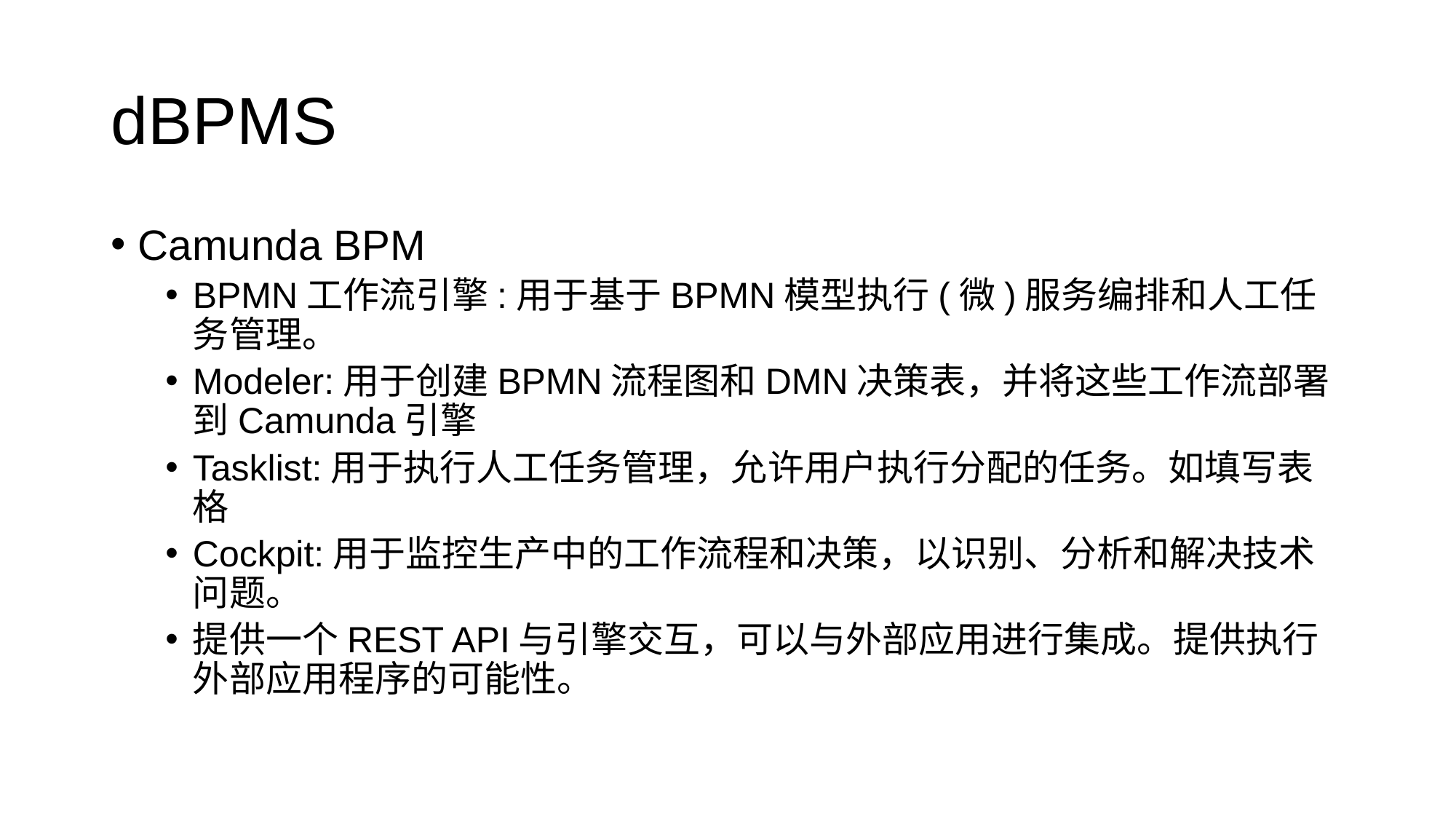

# dBPMS
Camunda BPM
BPMN工作流引擎:用于基于BPMN模型执行(微)服务编排和人工任务管理。
Modeler:用于创建BPMN流程图和DMN决策表，并将这些工作流部署到Camunda引擎
Tasklist:用于执行人工任务管理，允许用户执行分配的任务。如填写表格
Cockpit:用于监控生产中的工作流程和决策，以识别、分析和解决技术问题。
提供一个REST API与引擎交互，可以与外部应用进行集成。提供执行外部应用程序的可能性。